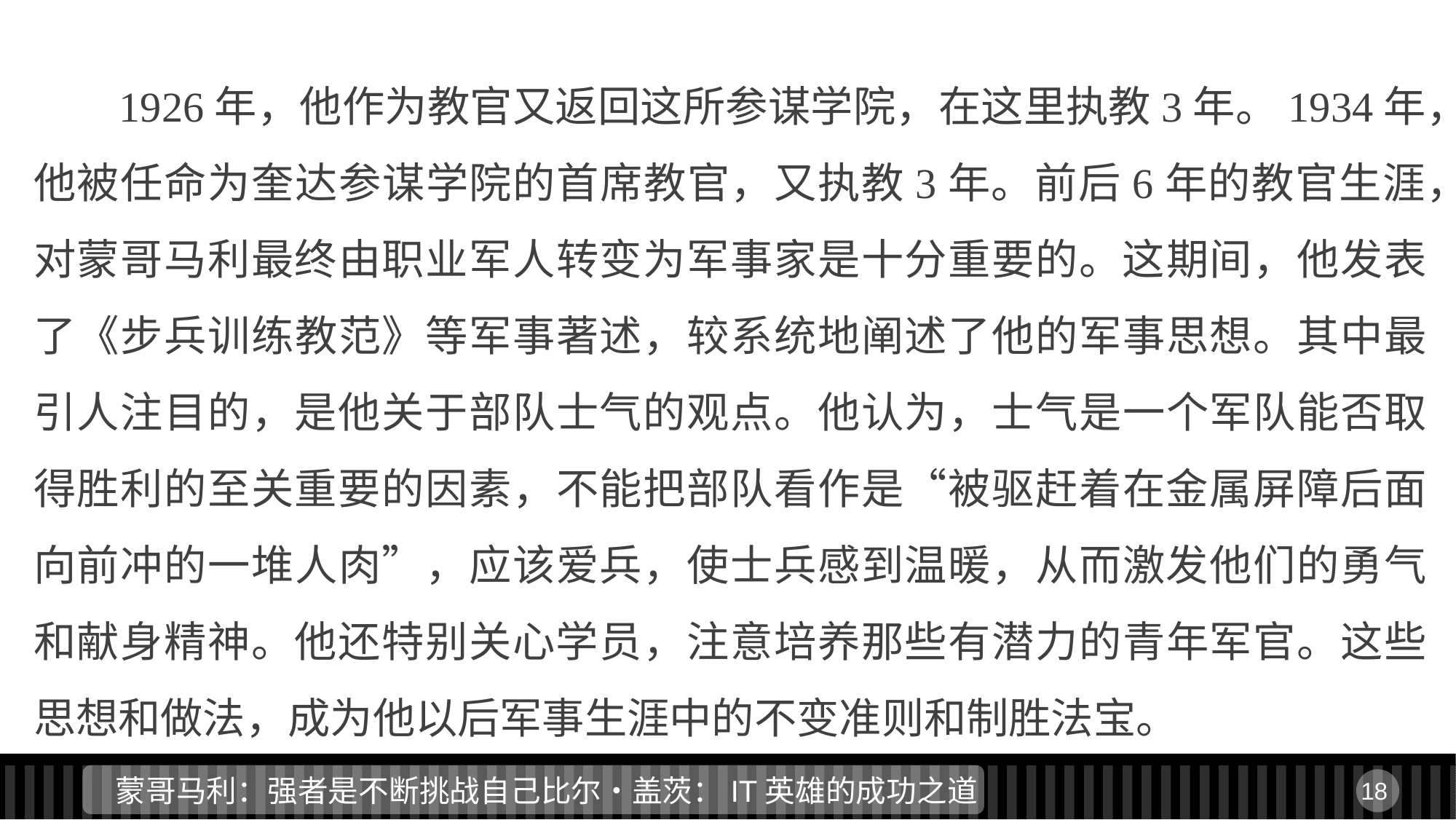

1926年，他作为教官又返回这所参谋学院，在这里执教3年。1934年，他被任命为奎达参谋学院的首席教官，又执教3年。前后6年的教官生涯，对蒙哥马利最终由职业军人转变为军事家是十分重要的。这期间，他发表了《步兵训练教范》等军事著述，较系统地阐述了他的军事思想。其中最引人注目的，是他关于部队士气的观点。他认为，士气是一个军队能否取得胜利的至关重要的因素，不能把部队看作是“被驱赶着在金属屏障后面向前冲的一堆人肉”，应该爱兵，使士兵感到温暖，从而激发他们的勇气和献身精神。他还特别关心学员，注意培养那些有潜力的青年军官。这些思想和做法，成为他以后军事生涯中的不变准则和制胜法宝。